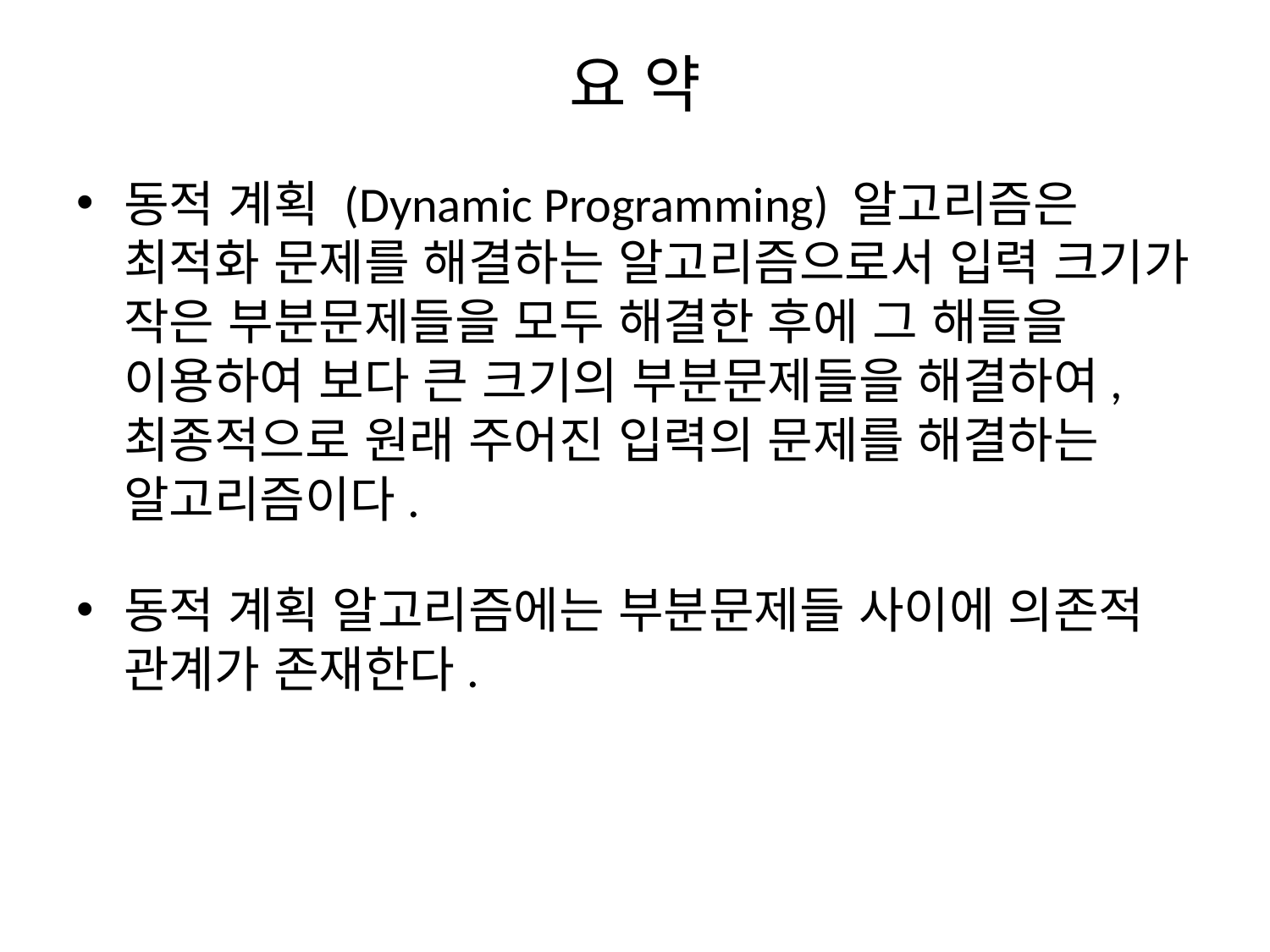

# 요 약
동적 계획 (Dynamic Programming) 알고리즘은 최적화 문제를 해결하는 알고리즘으로서 입력 크기가 작은 부분문제들을 모두 해결한 후에 그 해들을 이용하여 보다 큰 크기의 부분문제들을 해결하여, 최종적으로 원래 주어진 입력의 문제를 해결하는 알고리즘이다.
동적 계획 알고리즘에는 부분문제들 사이에 의존적 관계가 존재한다.